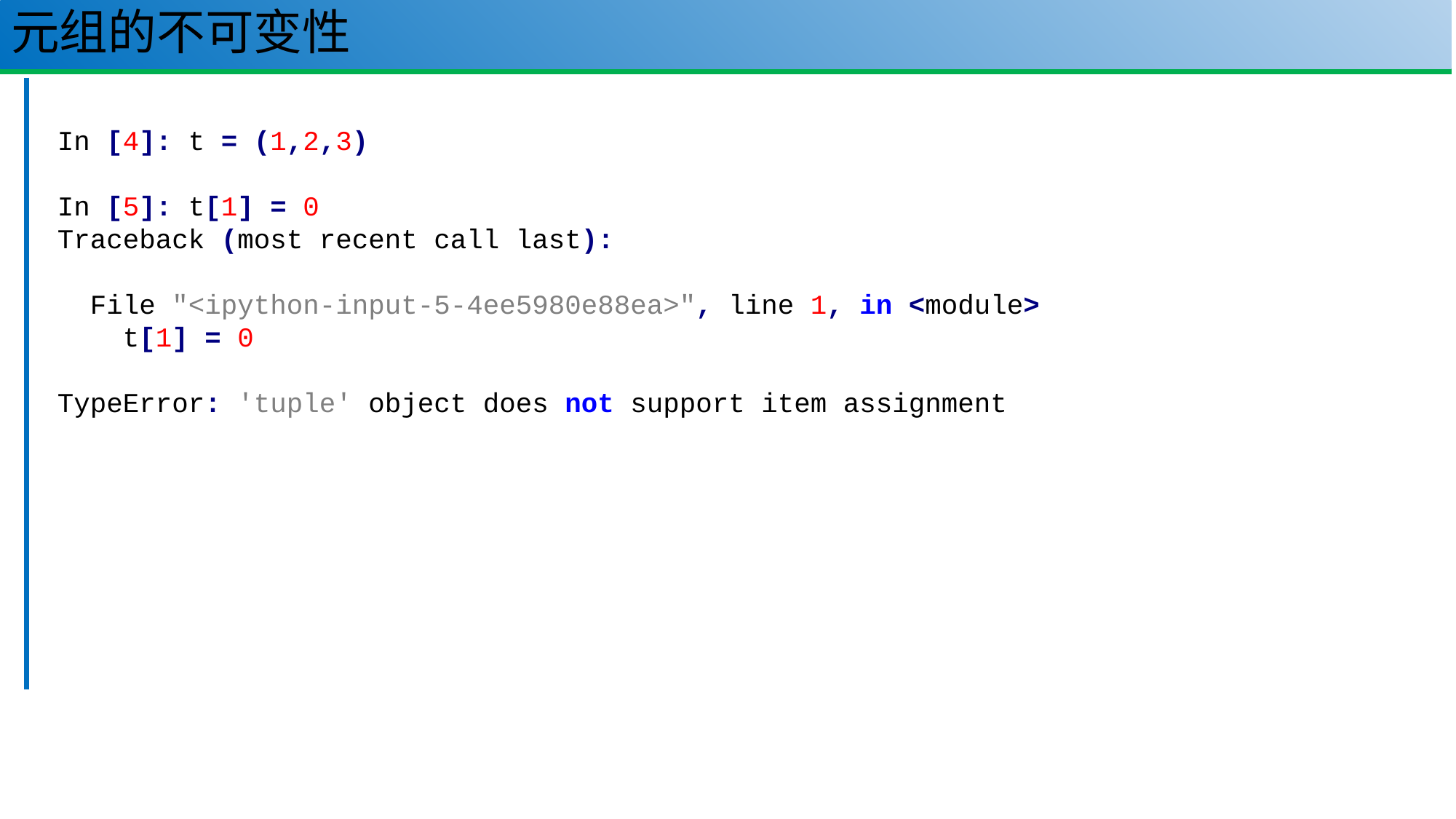

# 元组的不可变性
37
In [4]: t = (1,2,3)

In [5]: t[1] = 0
Traceback (most recent call last):

  File "<ipython-input-5-4ee5980e88ea>", line 1, in <module>
    t[1] = 0

TypeError: 'tuple' object does not support item assignment